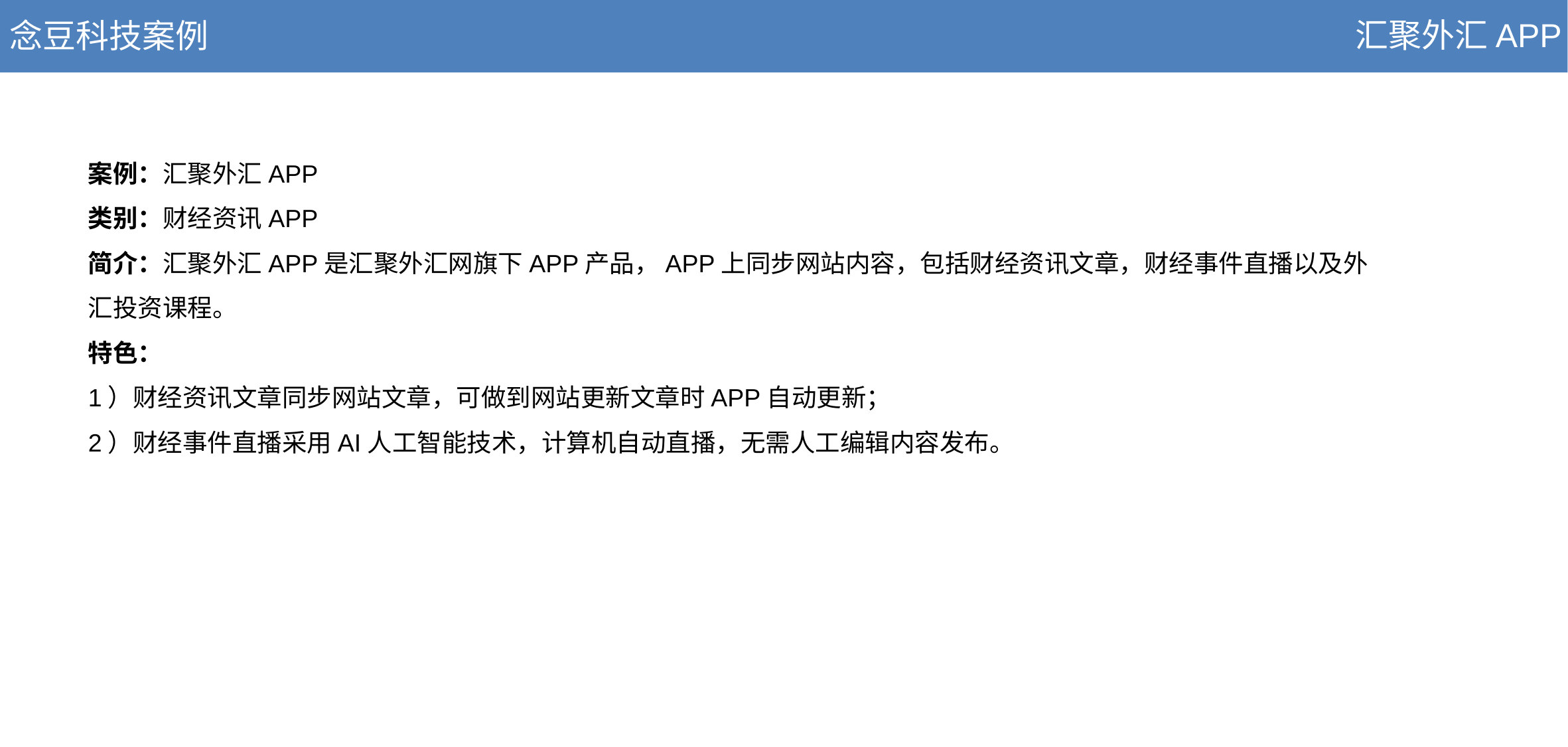

念豆科技案例
汇聚外汇APP
案例：汇聚外汇APP
类别：财经资讯APP
简介：汇聚外汇APP是汇聚外汇网旗下APP产品，APP上同步网站内容，包括财经资讯文章，财经事件直播以及外汇投资课程。
特色：
1）财经资讯文章同步网站文章，可做到网站更新文章时APP自动更新；
2）财经事件直播采用AI人工智能技术，计算机自动直播，无需人工编辑内容发布。